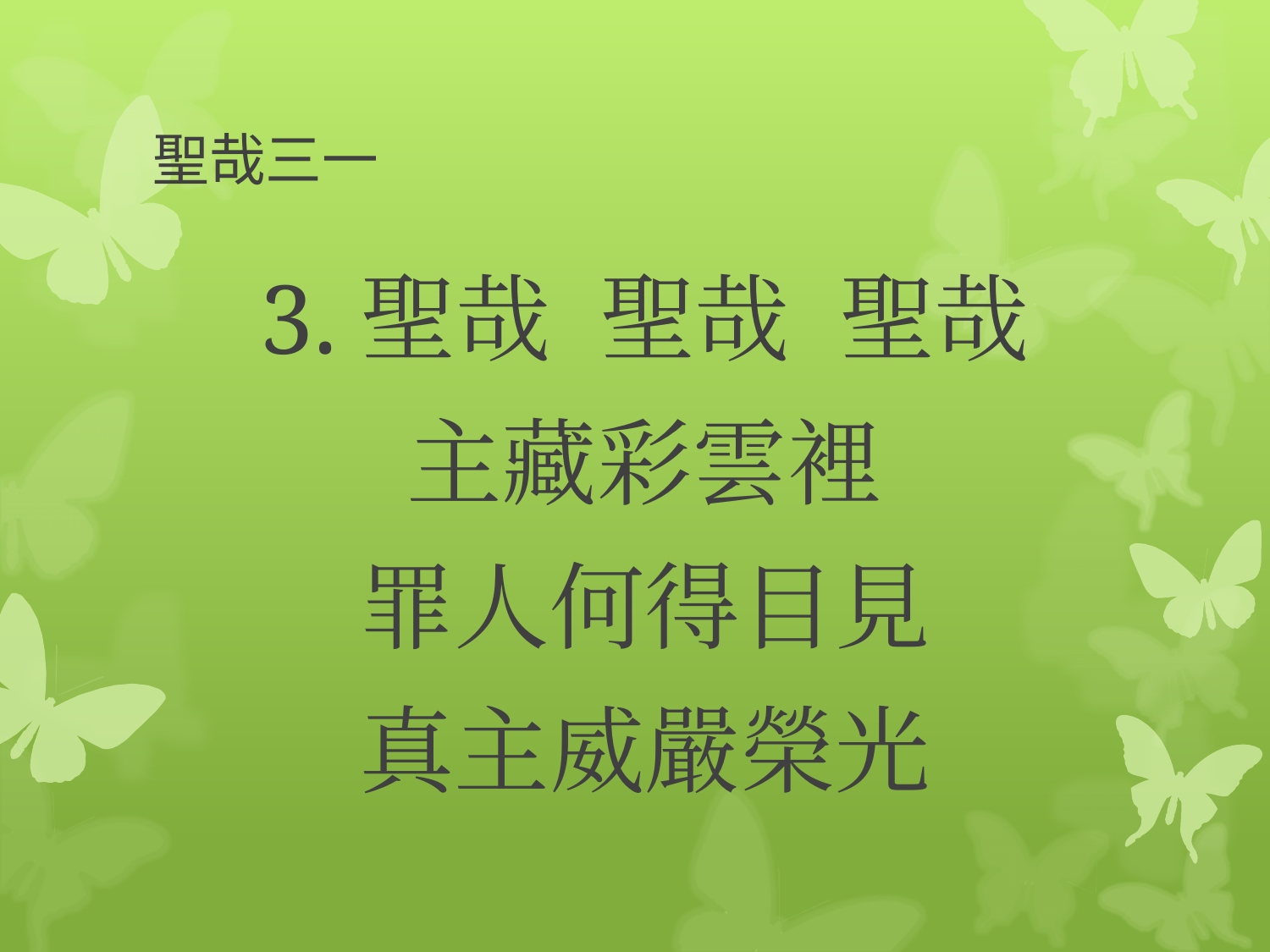

# 聖哉三一
3.聖哉  聖哉  聖哉
主藏彩雲裡
罪人何得目見
真主威嚴榮光